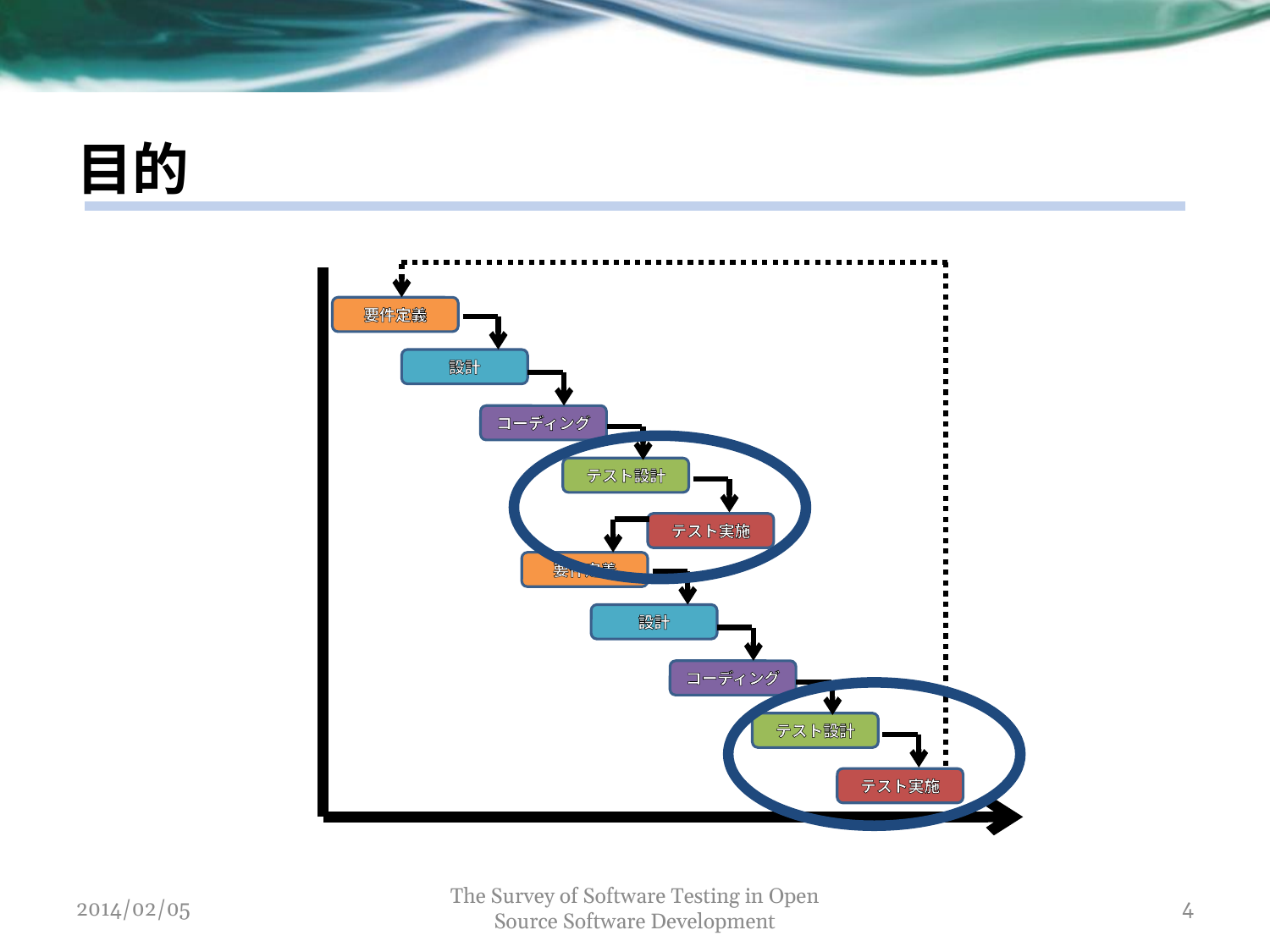

目的

要件定義
設計
コーディング
テスト設計
テスト実施
要件定義
設計
コーディング
テスト設計
テスト実施

2014/02/05
The Survey of Software Testing in Open Source Software Development
4